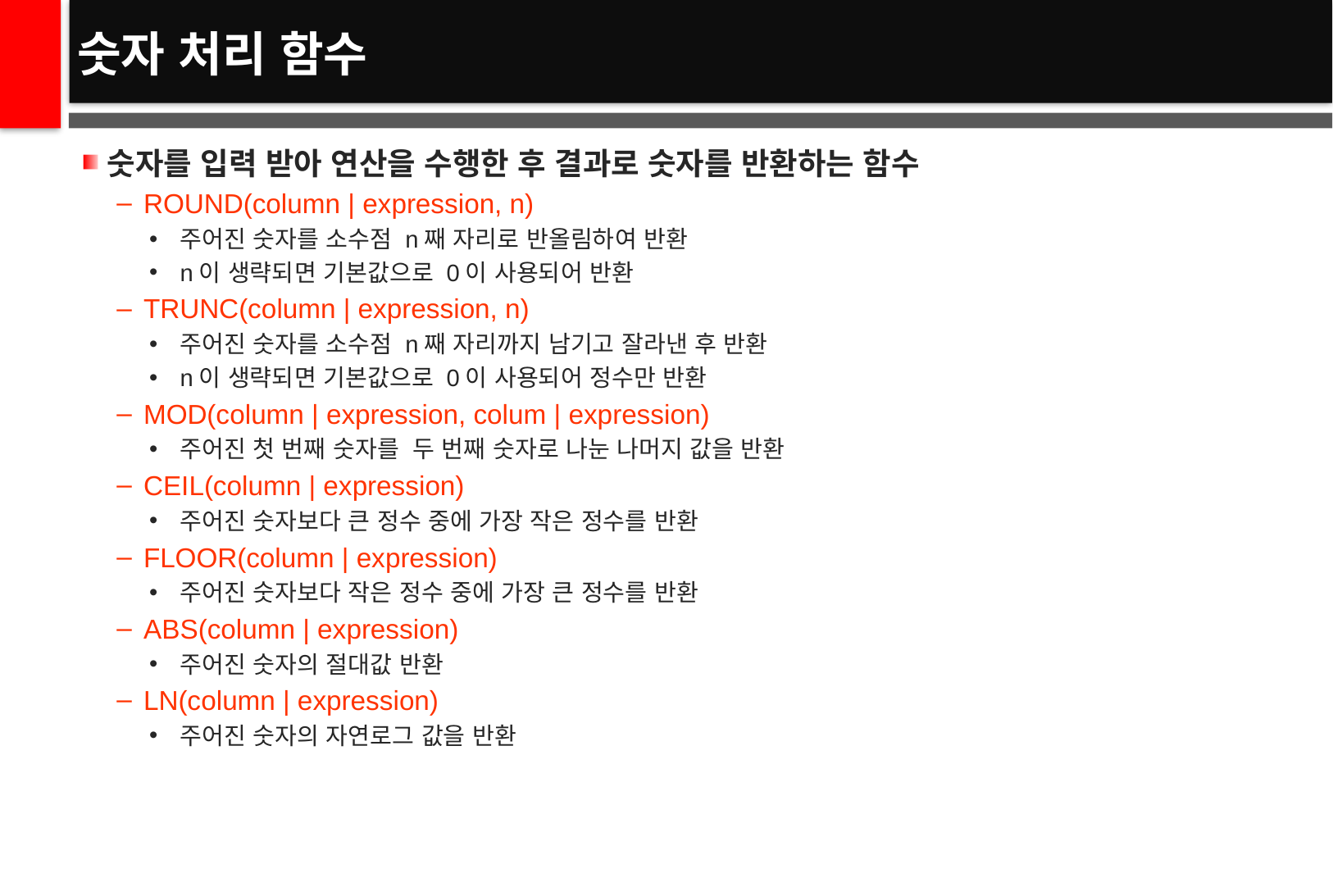

# 숫자 처리 함수
숫자를 입력 받아 연산을 수행한 후 결과로 숫자를 반환하는 함수
ROUND(column | expression, n)
주어진 숫자를 소수점 n째 자리로 반올림하여 반환
n이 생략되면 기본값으로 0이 사용되어 반환
TRUNC(column | expression, n)
주어진 숫자를 소수점 n째 자리까지 남기고 잘라낸 후 반환
n이 생략되면 기본값으로 0이 사용되어 정수만 반환
MOD(column | expression, colum | expression)
주어진 첫 번째 숫자를  두 번째 숫자로 나눈 나머지 값을 반환
CEIL(column | expression)
주어진 숫자보다 큰 정수 중에 가장 작은 정수를 반환
FLOOR(column | expression)
주어진 숫자보다 작은 정수 중에 가장 큰 정수를 반환
ABS(column | expression)
주어진 숫자의 절대값 반환
LN(column | expression)
주어진 숫자의 자연로그 값을 반환